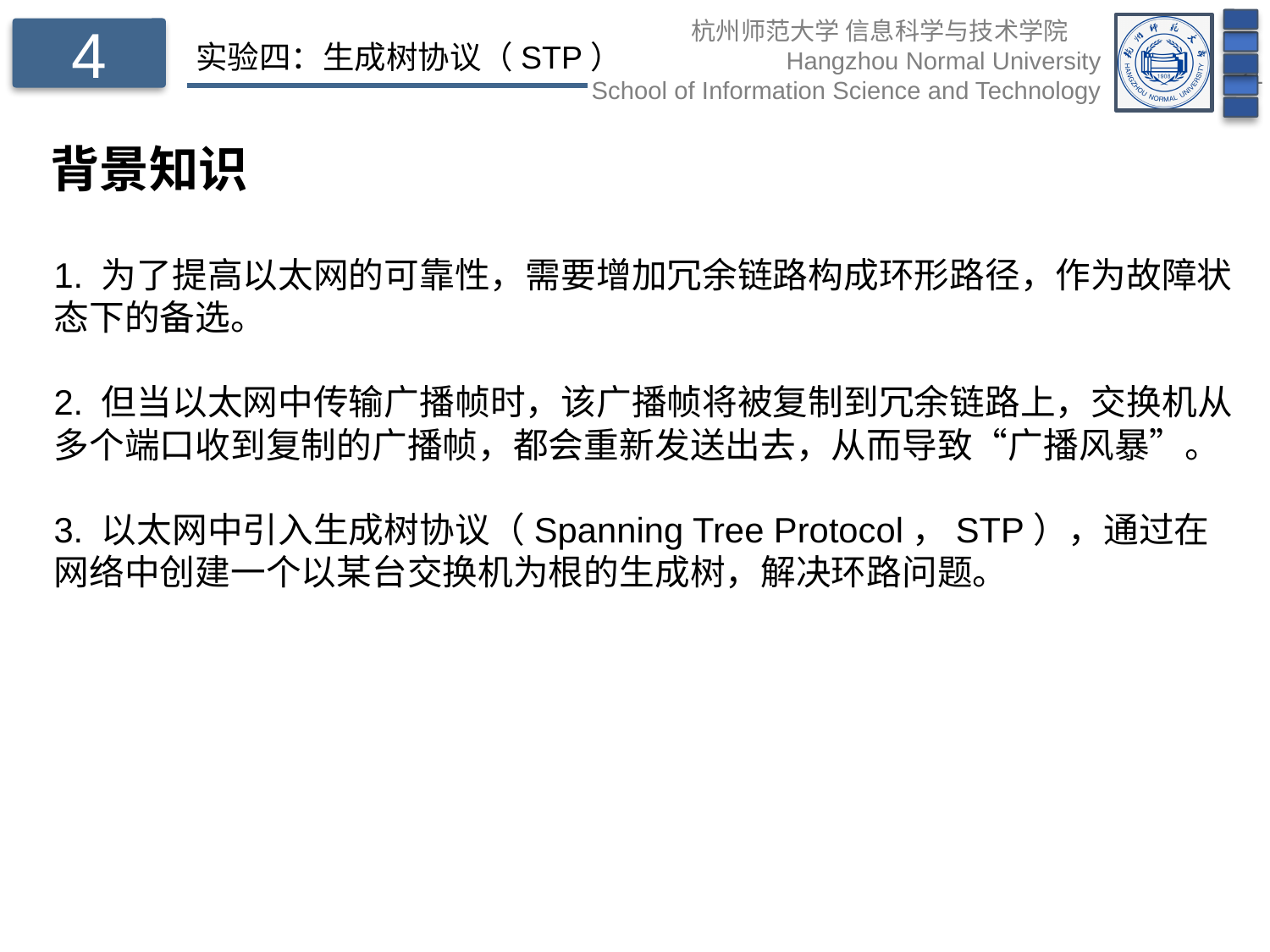

4
实验四：生成树协议（STP）
背景知识

1. 为了提高以太网的可靠性，需要增加冗余链路构成环形路径，作为故障状态下的备选。

2. 但当以太网中传输广播帧时，该广播帧将被复制到冗余链路上，交换机从多个端口收到复制的广播帧，都会重新发送出去，从而导致“广播风暴”。

3. 以太网中引入生成树协议（Spanning Tree Protocol，STP），通过在网络中创建一个以某台交换机为根的生成树，解决环路问题。